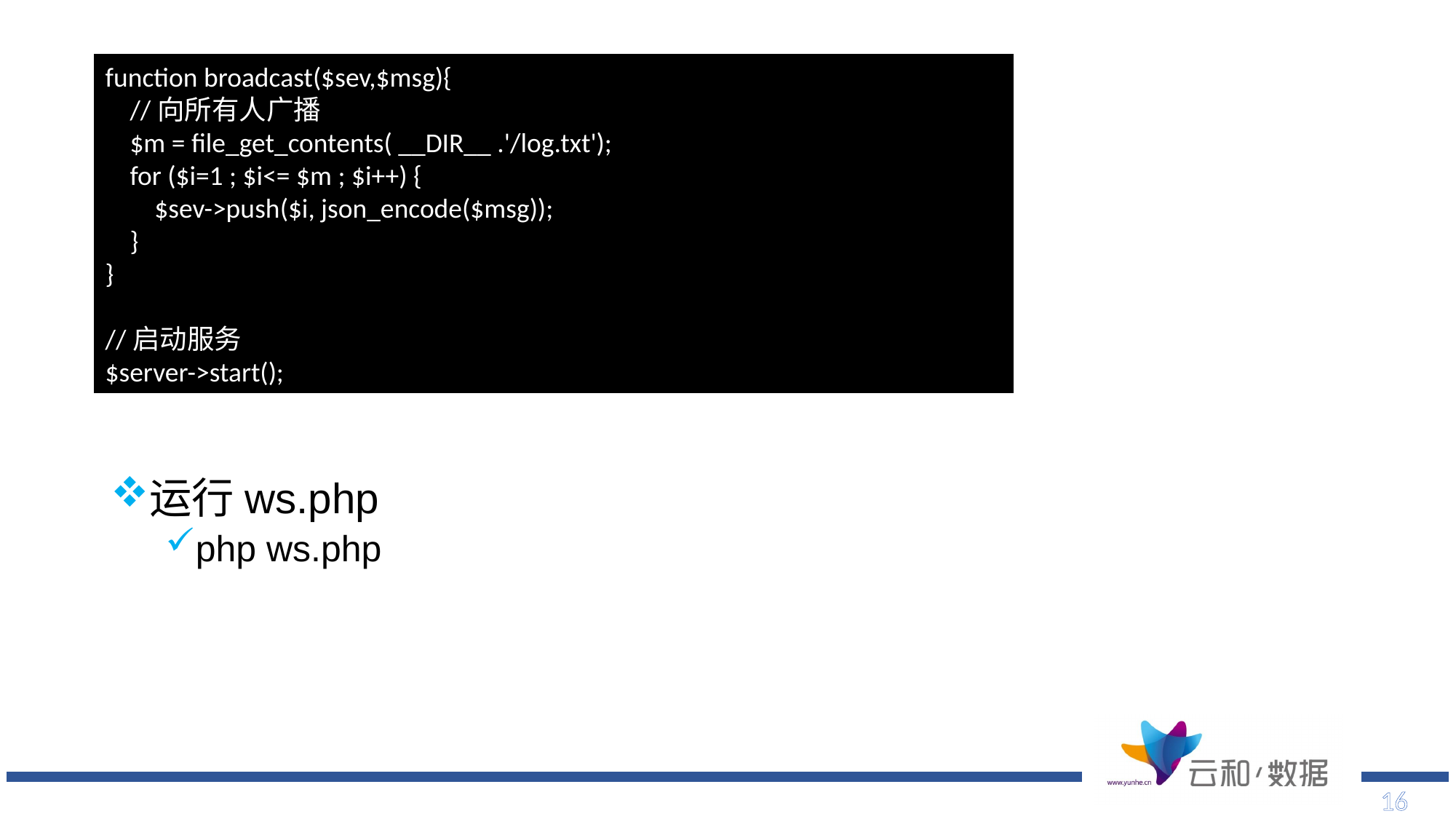

function broadcast($sev,$msg){
    //向所有人广播
    $m = file_get_contents( __DIR__ .'/log.txt');
    for ($i=1 ; $i<= $m ; $i++) {
        $sev->push($i, json_encode($msg));
    }
}

//启动服务
$server->start();
运行ws.php
php ws.php